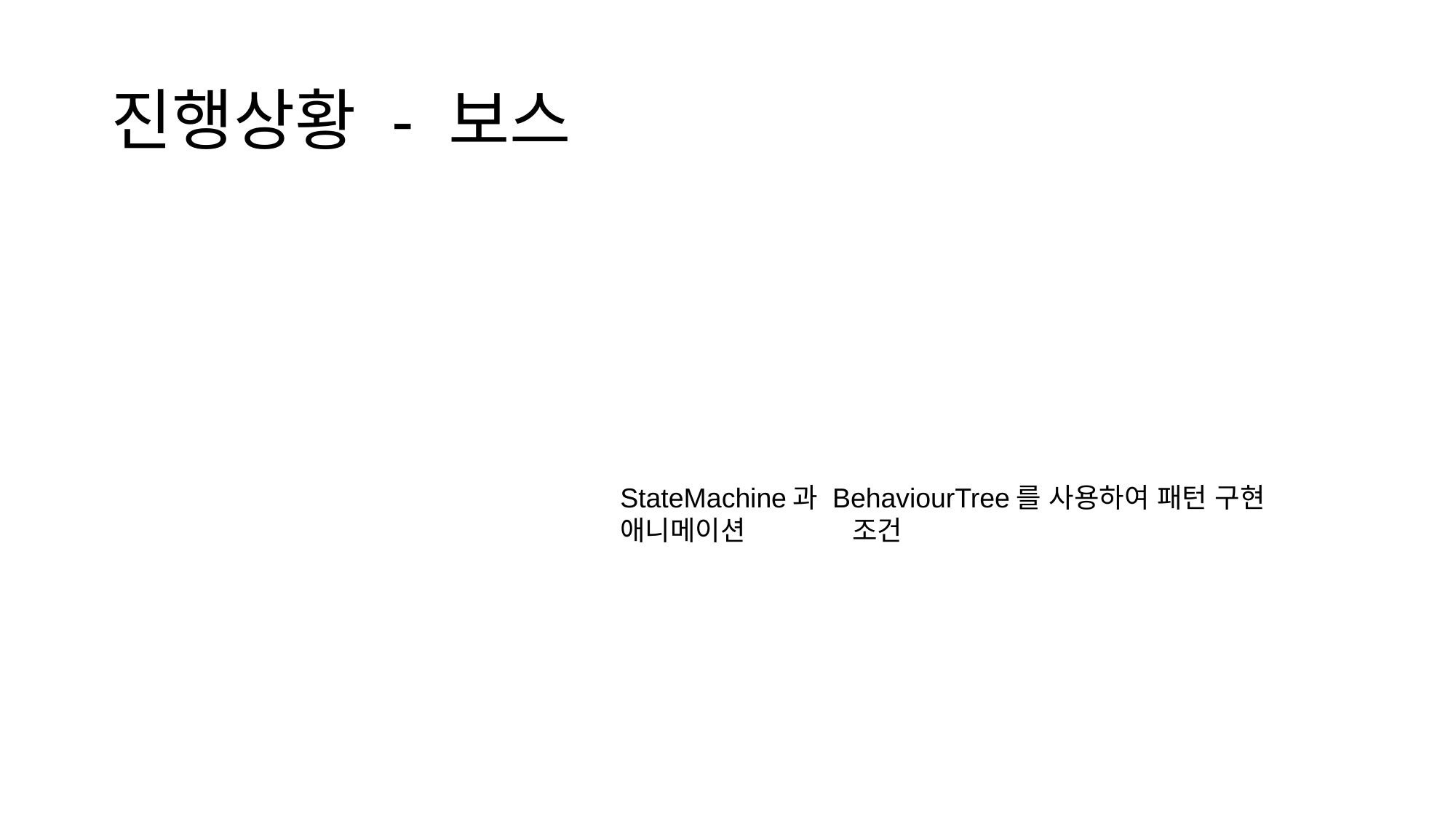

# 진행상황 - 보스
StateMachine과 BehaviourTree를 사용하여 패턴 구현
애니메이션              조건